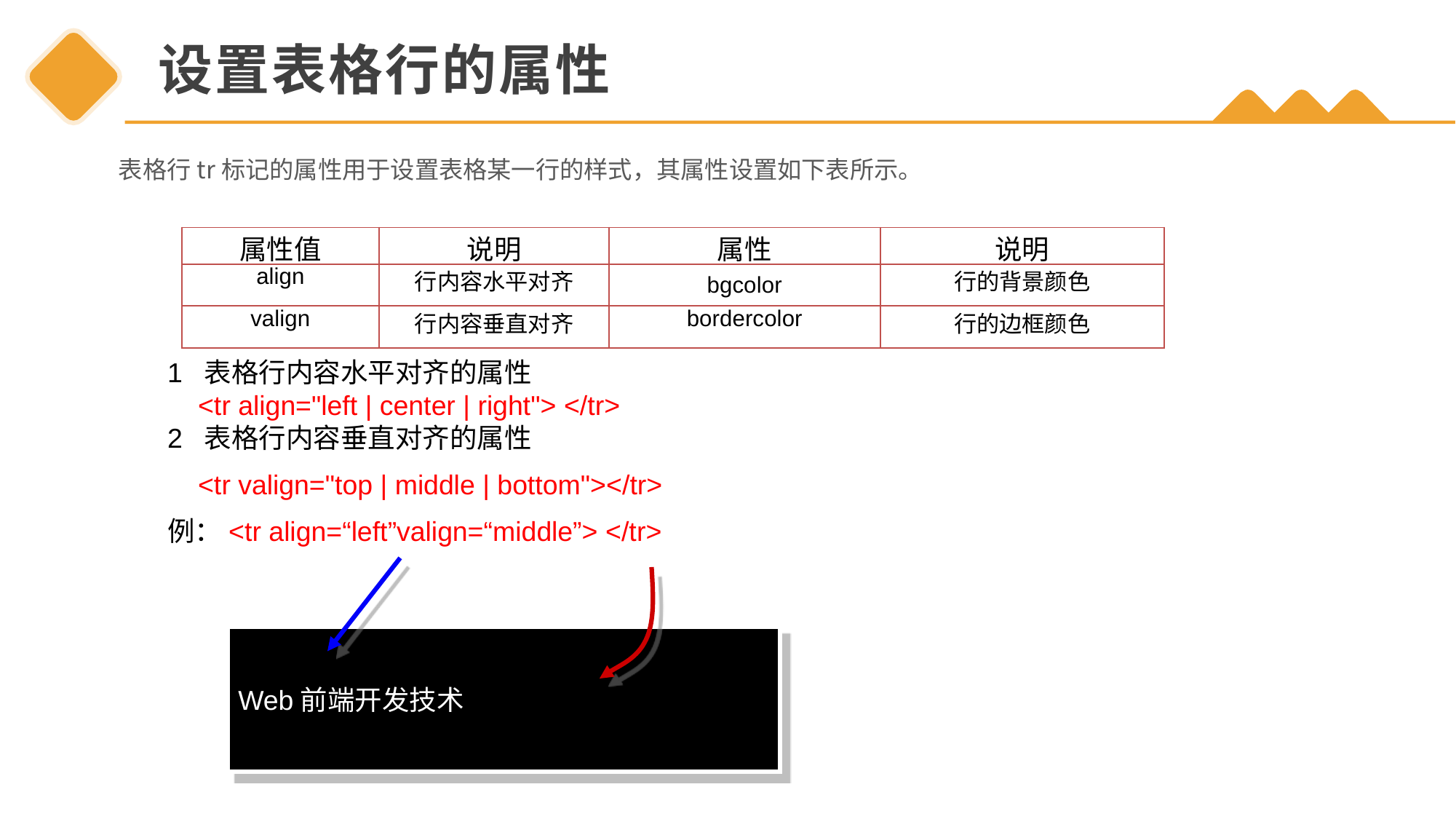

# 设置表格行的属性

         表格行tr标记的属性用于设置表格某一行的样式，其属性设置如下表所示。
| 属性值 | 说明 | 属性 | 说明 |
| --- | --- | --- | --- |
| align | 行内容水平对齐 | bgcolor | 行的背景颜色 |
| valign | 行内容垂直对齐 | bordercolor | 行的边框颜色 |
1  表格行内容水平对齐的属性
    <tr align="left | center | right"> </tr>
2  表格行内容垂直对齐的属性
    <tr valign="top | middle | bottom"></tr>
例：<tr align=“left”valign=“middle”> </tr>

Web前端开发技术